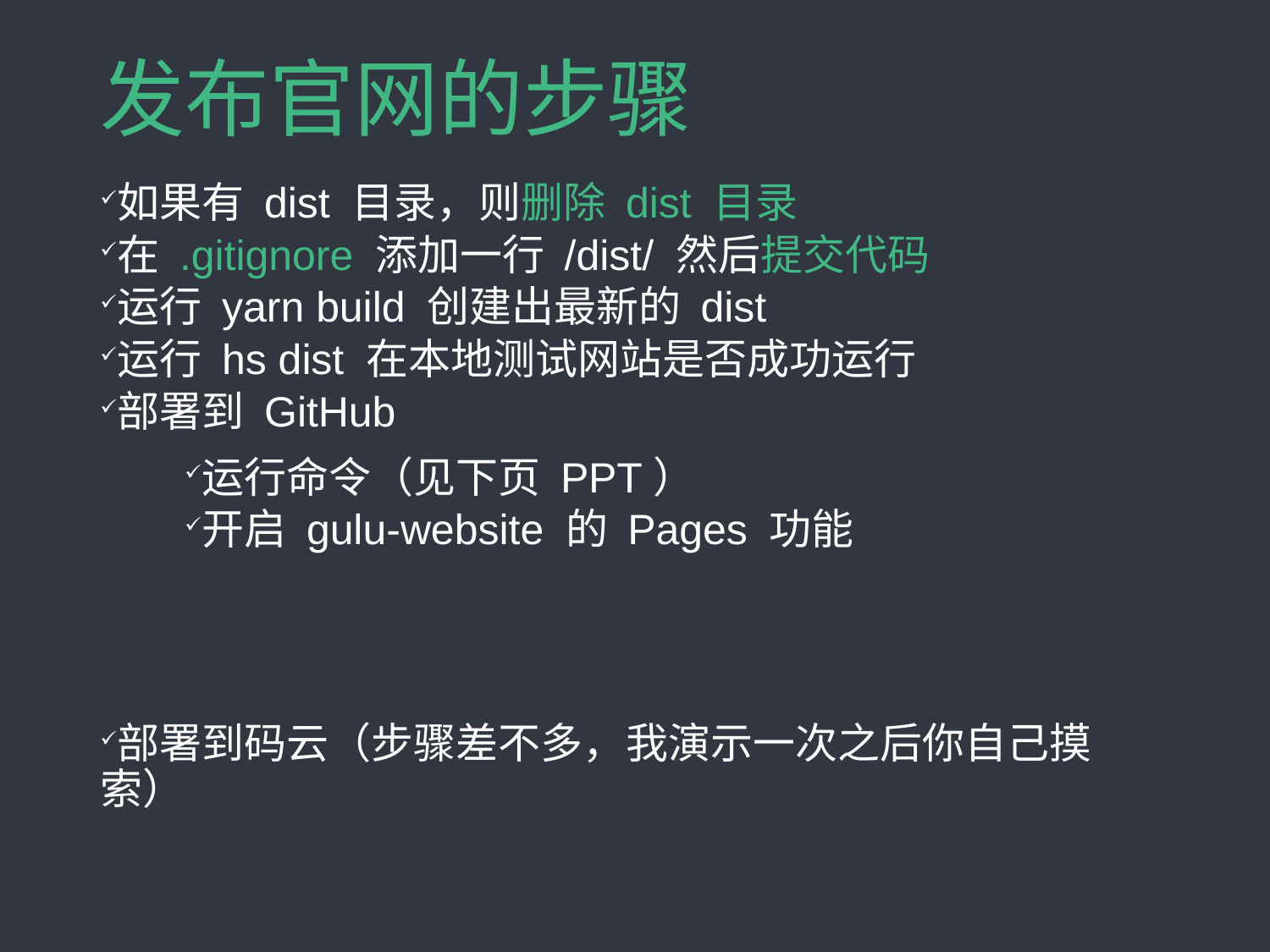

# 发布官网的步骤
如果有 dist 目录，则删除 dist 目录
在 .gitignore 添加一行 /dist/ 然后提交代码
运行 yarn build 创建出最新的 dist
运行 hs dist 在本地测试网站是否成功运行
部署到 GitHub

部署到码云（步骤差不多，我演示一次之后你自己摸索）
运行命令（见下页 PPT）
开启 gulu-website 的 Pages 功能